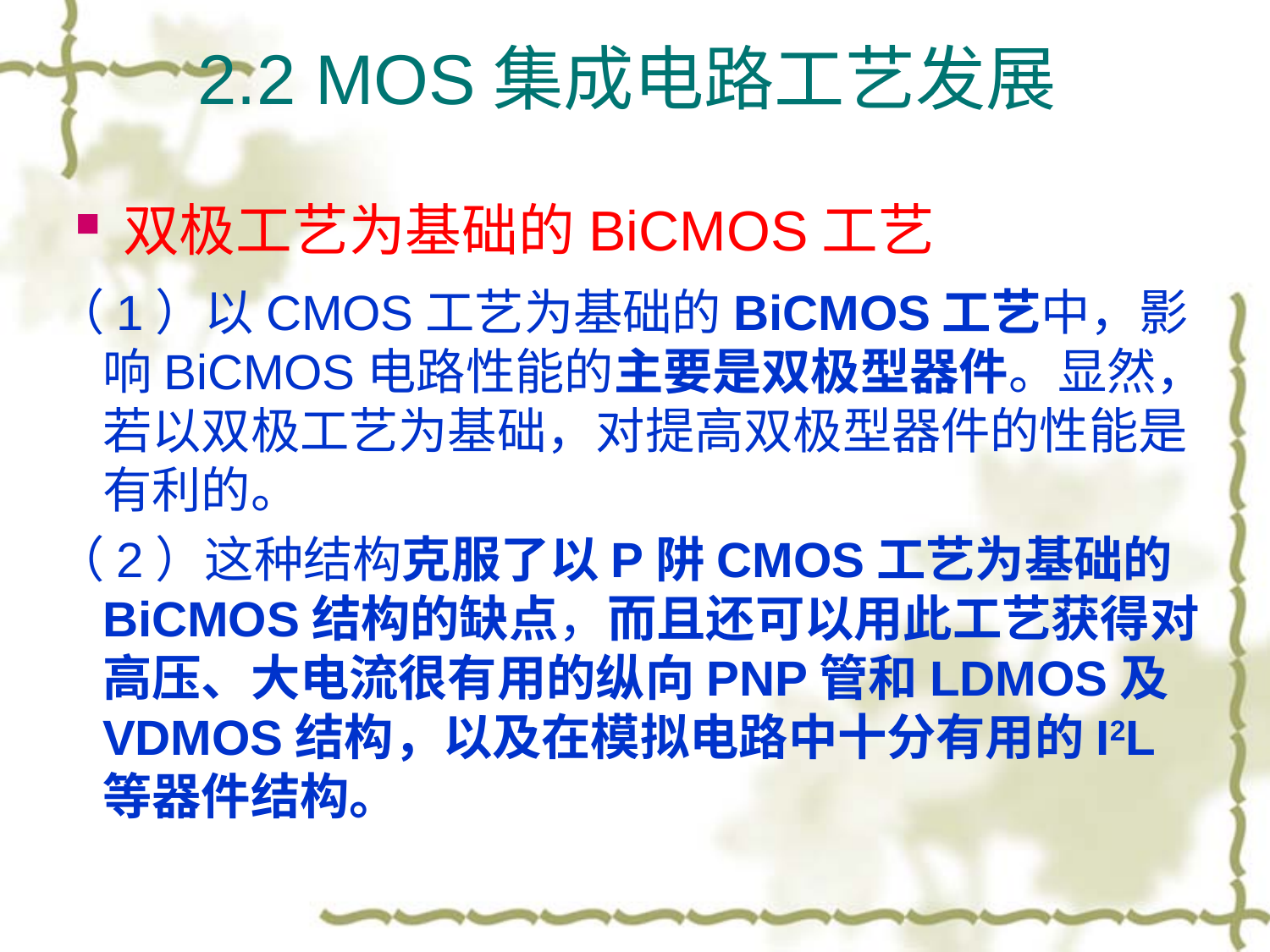

2.2 MOS集成电路工艺发展
#
双极工艺为基础的BiCMOS工艺
（1）以CMOS工艺为基础的BiCMOS工艺中，影响BiCMOS电路性能的主要是双极型器件。显然，若以双极工艺为基础，对提高双极型器件的性能是有利的。
（2）这种结构克服了以P阱CMOS工艺为基础的BiCMOS结构的缺点，而且还可以用此工艺获得对高压、大电流很有用的纵向PNP管和LDMOS及VDMOS结构，以及在模拟电路中十分有用的I2L等器件结构。
55